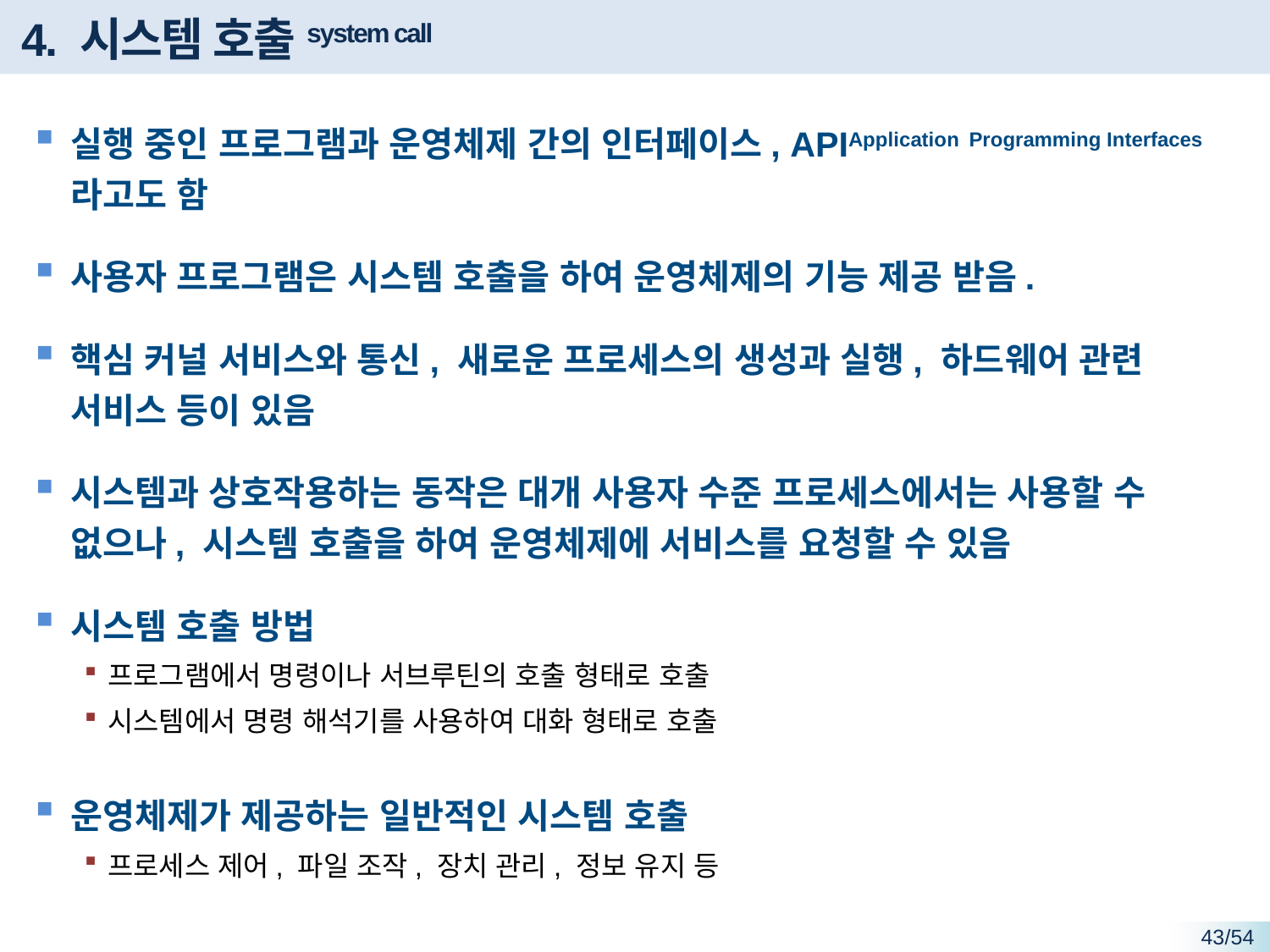

# 4. 시스템 호출system call
실행 중인 프로그램과 운영체제 간의 인터페이스, APIApplication Programming Interfaces라고도 함

사용자 프로그램은 시스템 호출을 하여 운영체제의 기능 제공 받음.

핵심 커널 서비스와 통신, 새로운 프로세스의 생성과 실행, 하드웨어 관련 서비스 등이 있음

시스템과 상호작용하는 동작은 대개 사용자 수준 프로세스에서는 사용할 수 없으나, 시스템 호출을 하여 운영체제에 서비스를 요청할 수 있음

시스템 호출 방법
프로그램에서 명령이나 서브루틴의 호출 형태로 호출
시스템에서 명령 해석기를 사용하여 대화 형태로 호출

운영체제가 제공하는 일반적인 시스템 호출
프로세스 제어, 파일 조작, 장치 관리, 정보 유지 등